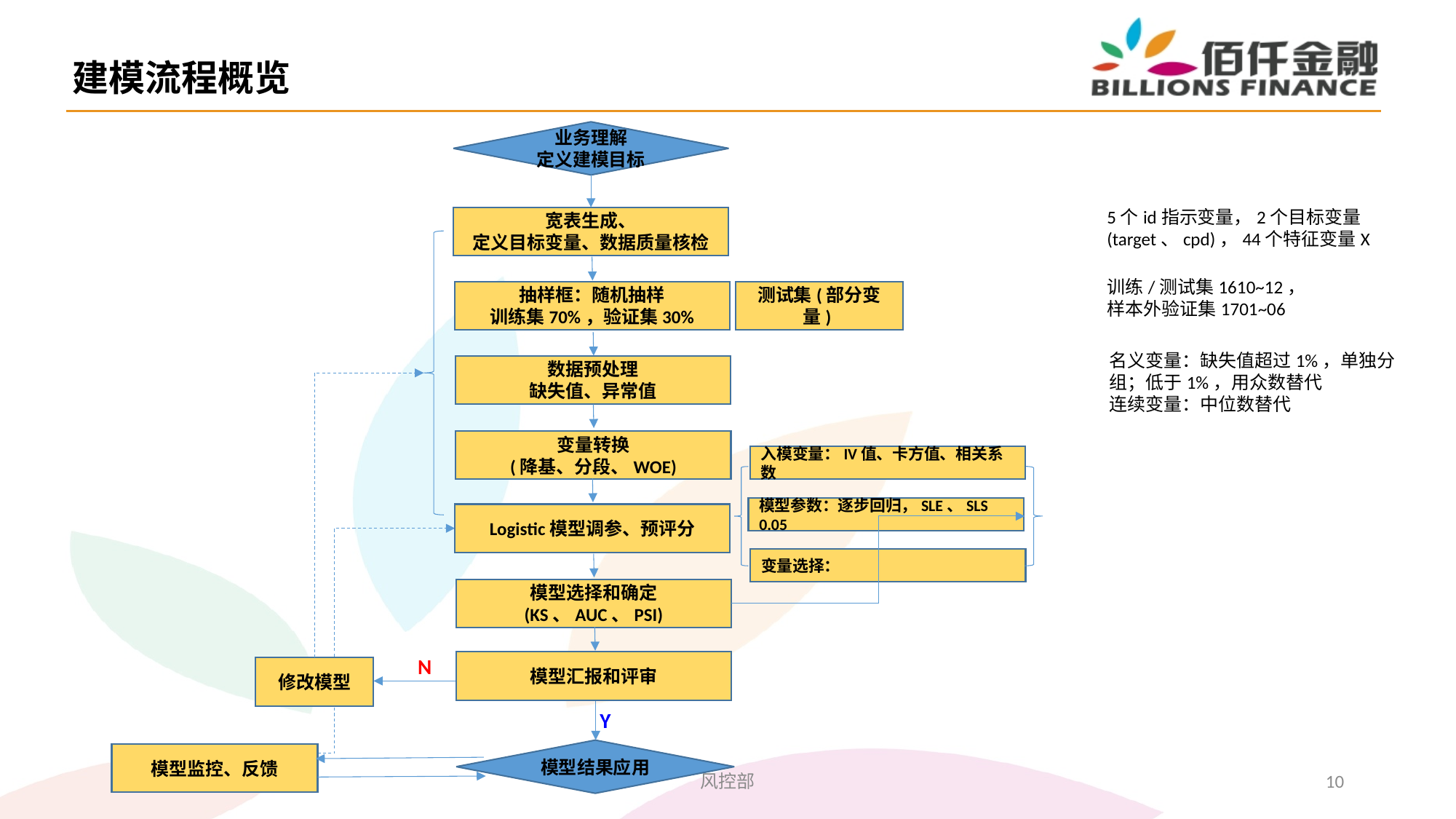

建模流程概览
业务理解
定义建模目标
5个id指示变量，2个目标变量(target、cpd)，44个特征变量X
宽表生成、
定义目标变量、数据质量核检

训练/测试集1610~12，
样本外验证集1701~06
抽样框：随机抽样
训练集70%，验证集30%
测试集(部分变量)
名义变量：缺失值超过1%，单独分组；低于1%，用众数替代
连续变量：中位数替代
数据预处理
缺失值、异常值
变量转换
(降基、分段、WOE)
入模变量：IV值、卡方值、相关系数

模型参数：逐步回归，SLE、SLS 0.05
Logistic模型调参、预评分
变量选择：
模型选择和确定
(KS、AUC、PSI)
N
模型汇报和评审
修改模型
Y
模型结果应用
模型监控、反馈
2017/8/2
风控部
10